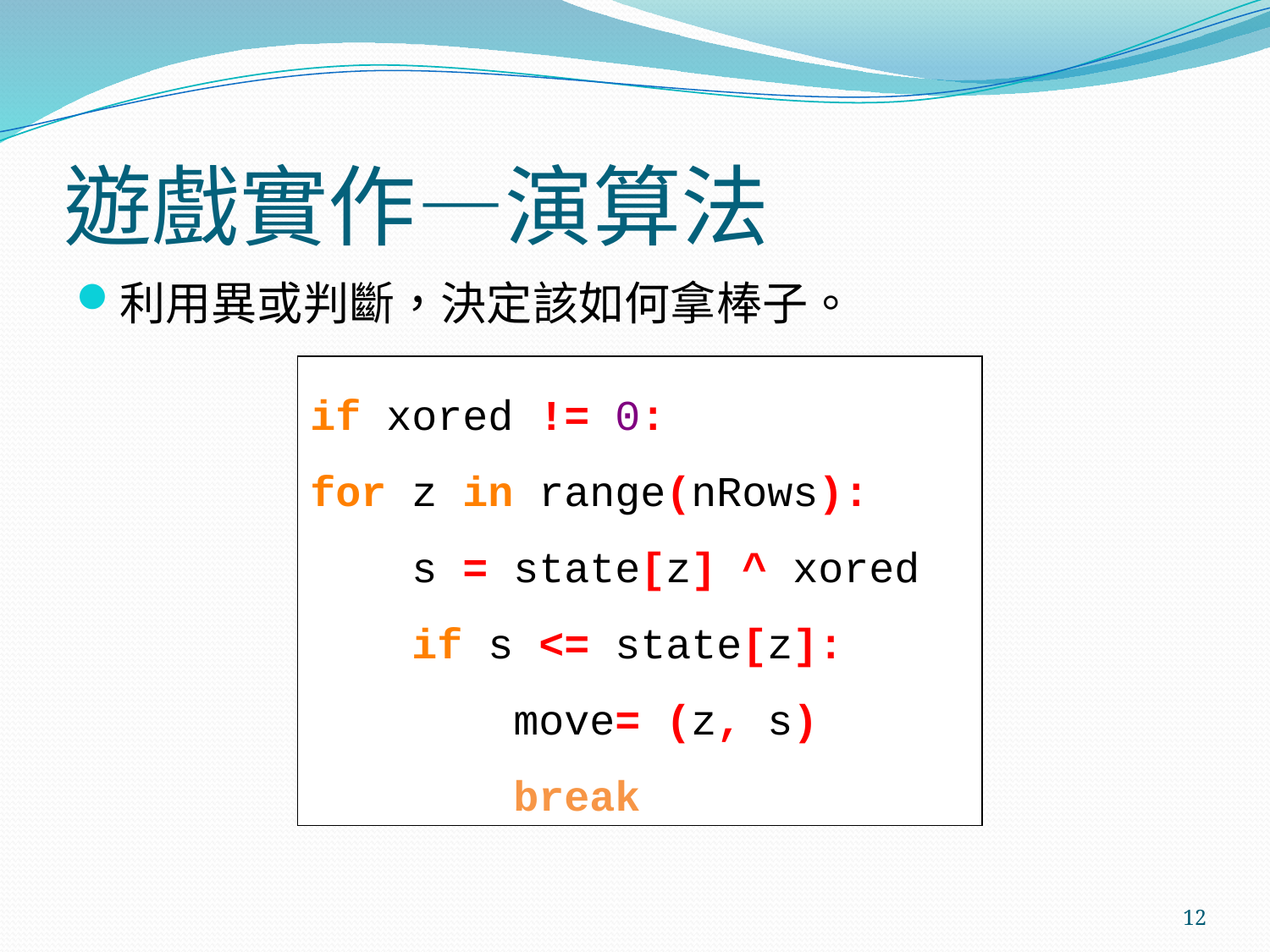

# 遊戲實作—演算法
利用異或判斷，決定該如何拿棒子。
if xored != 0:
for z in range(nRows):
    s = state[z] ^ xored
    if s <= state[z]:
        move= (z, s)
	   break
12